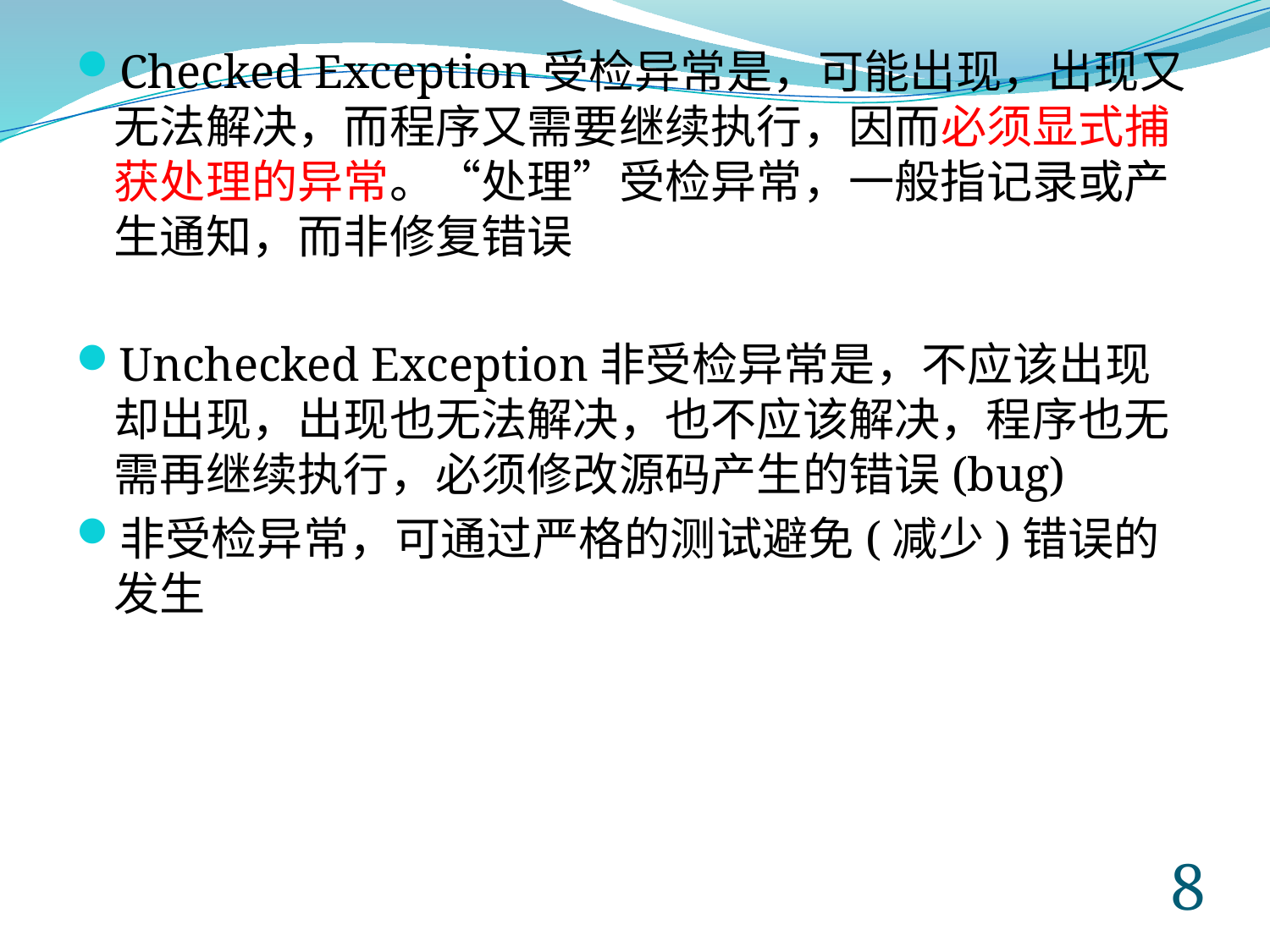

Checked Exception受检异常是，可能出现，出现又无法解决，而程序又需要继续执行，因而必须显式捕获处理的异常。“处理”受检异常，一般指记录或产生通知，而非修复错误

Unchecked Exception非受检异常是，不应该出现却出现，出现也无法解决，也不应该解决，程序也无需再继续执行，必须修改源码产生的错误(bug)
非受检异常，可通过严格的测试避免(减少)错误的发生

8